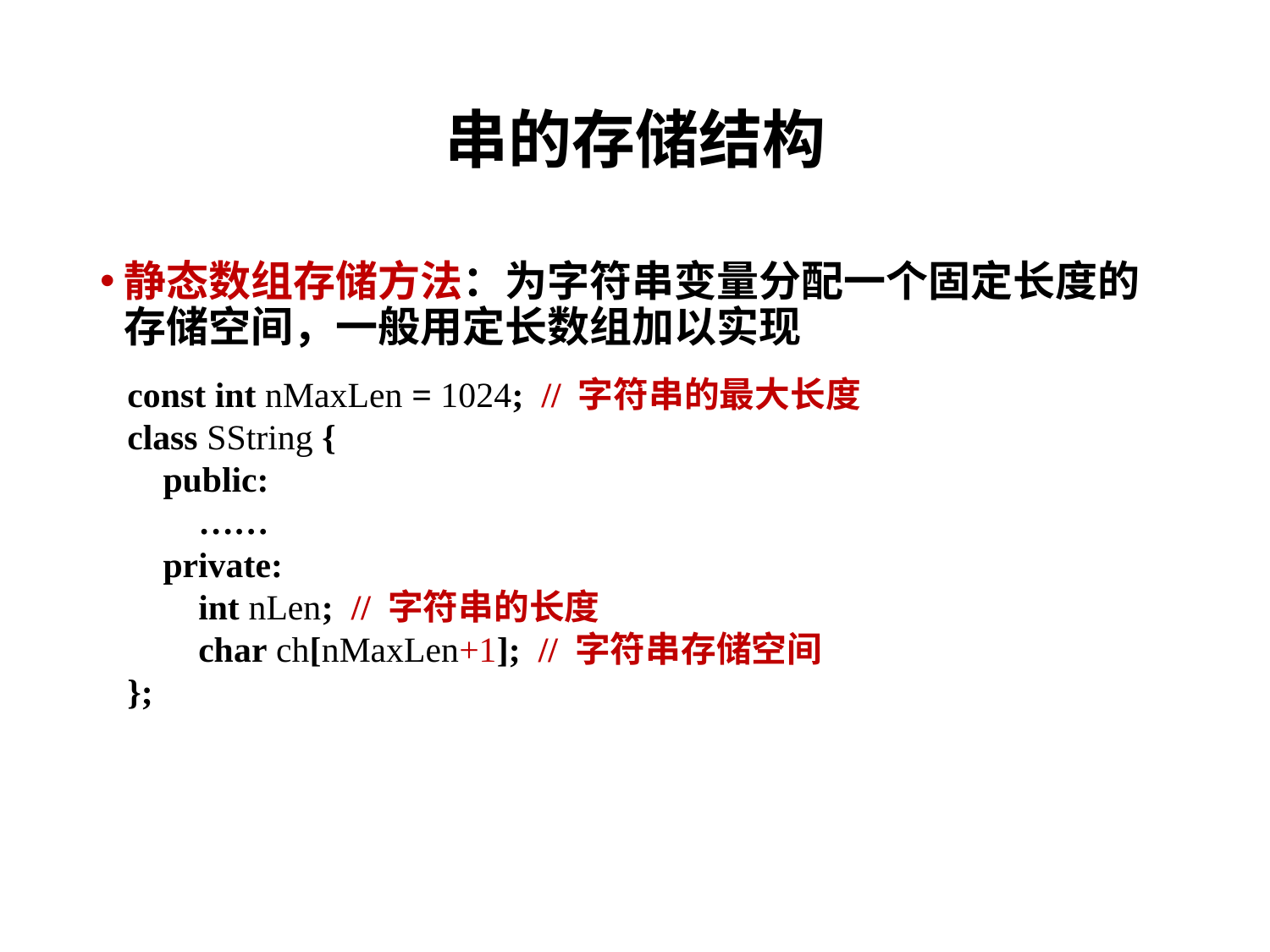

# 串的存储结构
静态数组存储方法：为字符串变量分配一个固定长度的存储空间，一般用定长数组加以实现
const int nMaxLen = 1024;  // 字符串的最大长度
class SString {
    public:
        ……
    private:
        int nLen;  // 字符串的长度
        char ch[nMaxLen+1];  // 字符串存储空间
};